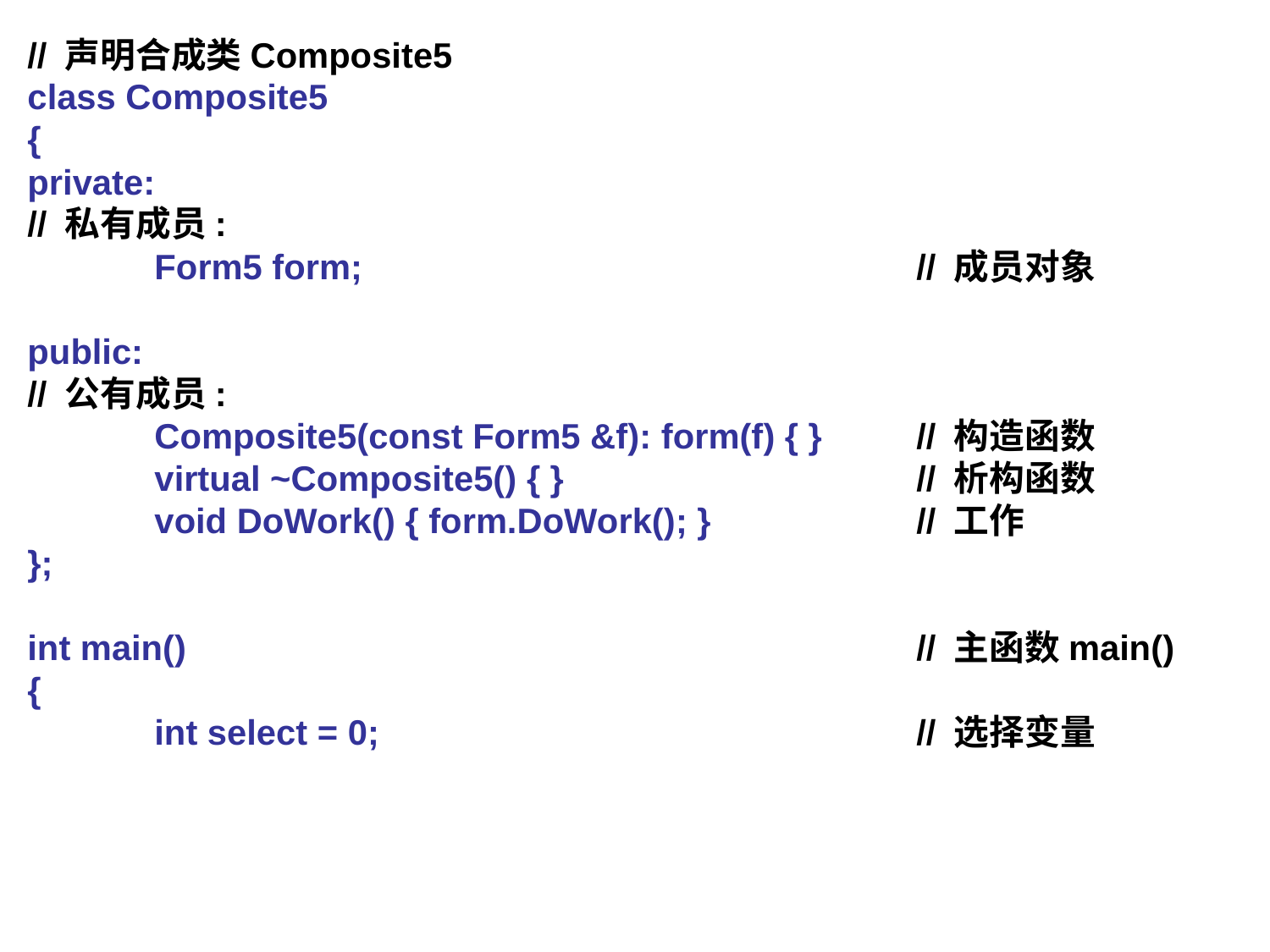

// 声明合成类Composite5
class Composite5
{
private:
// 私有成员:
	Form5 form;					// 成员对象

public:
// 公有成员:
	Composite5(const Form5 &f): form(f) { }	// 构造函数
	virtual ~Composite5() { }			// 析构函数
	void DoWork() { form.DoWork(); }		// 工作
};

int main()						// 主函数main()
{
	int select = 0;					// 选择变量